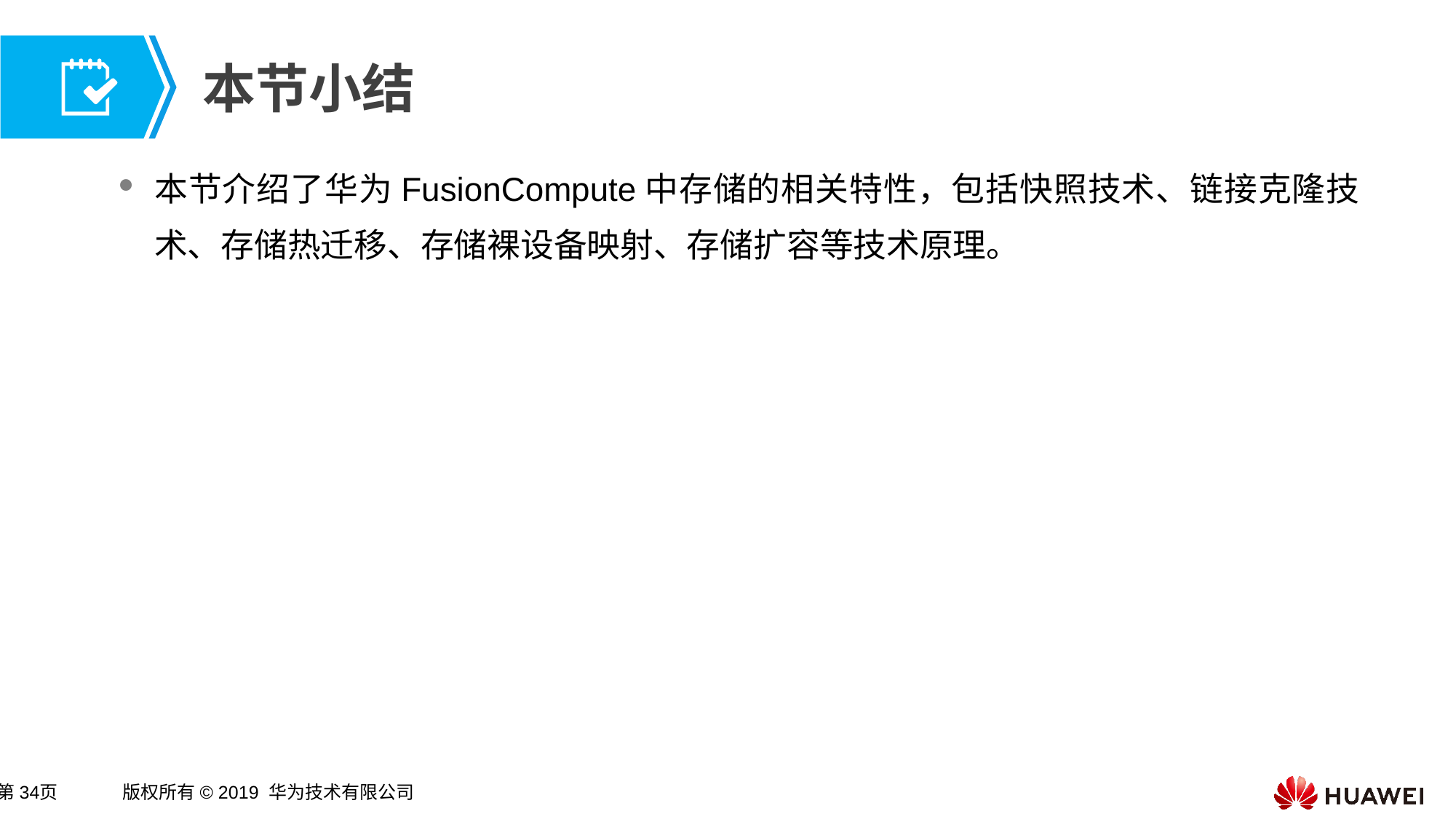

本节介绍了华为FusionCompute中存储的相关特性，包括快照技术、链接克隆技术、存储热迁移、存储裸设备映射、存储扩容等技术原理。